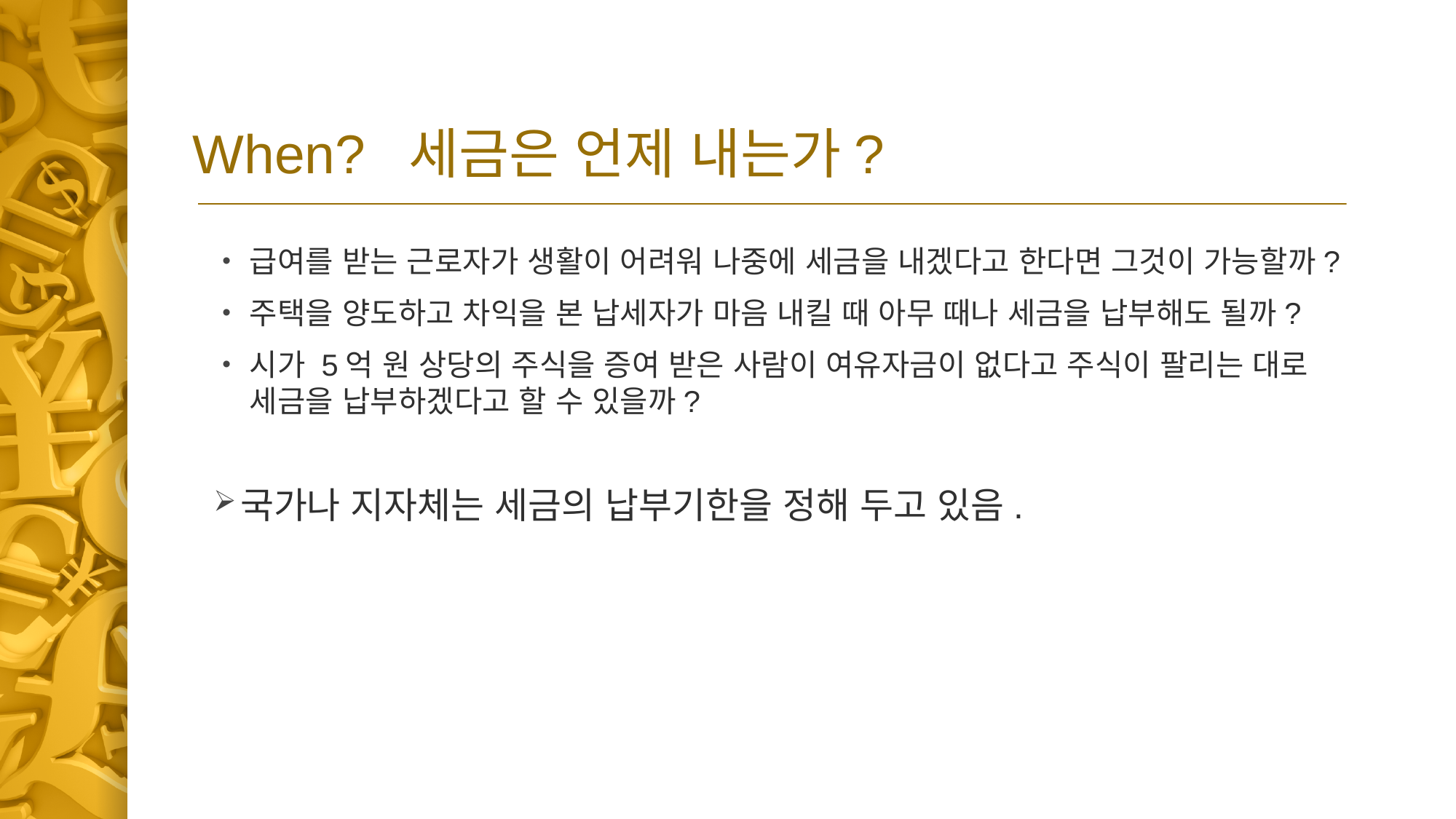

# When?  세금은 언제 내는가?
급여를 받는 근로자가 생활이 어려워 나중에 세금을 내겠다고 한다면 그것이 가능할까?
주택을 양도하고 차익을 본 납세자가 마음 내킬 때 아무 때나 세금을 납부해도 될까?
시가 5억 원 상당의 주식을 증여 받은 사람이 여유자금이 없다고 주식이 팔리는 대로 세금을 납부하겠다고 할 수 있을까?
국가나 지자체는 세금의 납부기한을 정해 두고 있음.